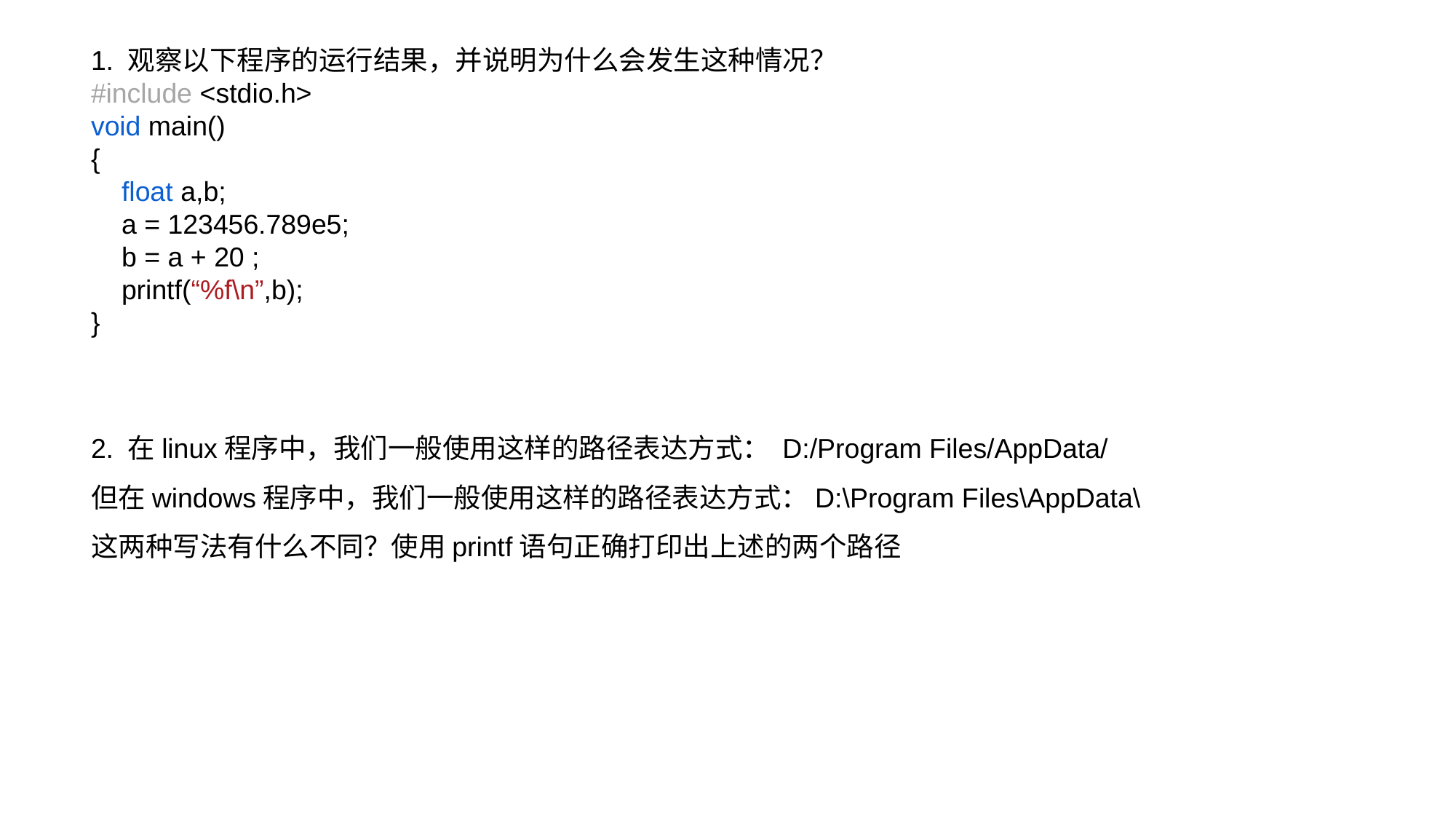

1. 观察以下程序的运行结果，并说明为什么会发生这种情况？
#include <stdio.h>
void main()
{
    float a,b;
    a = 123456.789e5;
    b = a + 20 ;
    printf(“%f\n”,b);
}
2. 在linux程序中，我们一般使用这样的路径表达方式： D:/Program Files/AppData/
但在windows程序中，我们一般使用这样的路径表达方式：D:\Program Files\AppData\
这两种写法有什么不同？使用printf语句正确打印出上述的两个路径